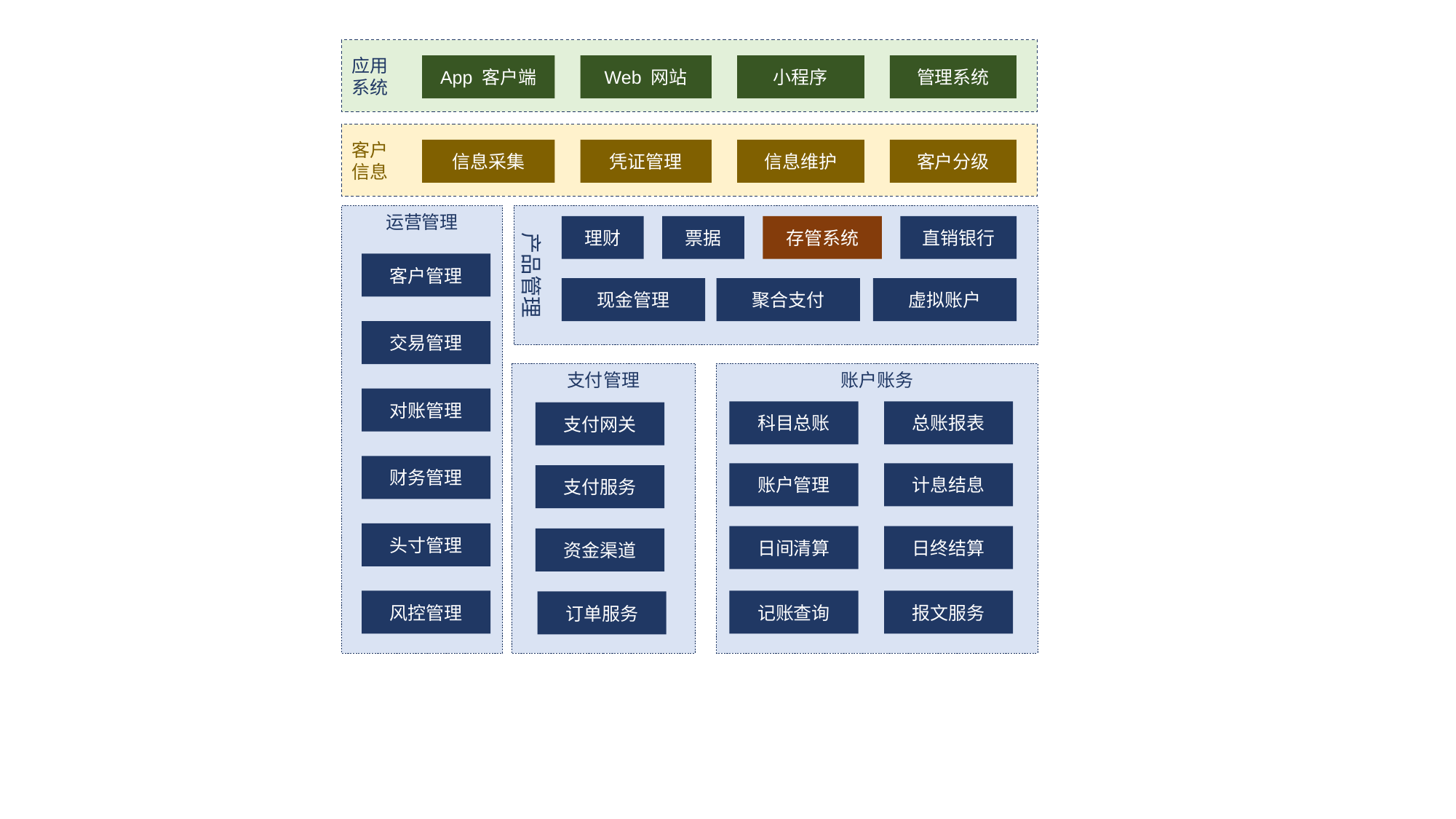

应用
系统
App 客户端
Web 网站
小程序
管理系统
客户
信息
信息采集
凭证管理
信息维护
客户分级
运营管理
产品管理
理财
票据
存管系统
直销银行
客户管理
现金管理
聚合支付
虚拟账户
交易管理
支付管理
账户账务
对账管理
科目总账
总账报表
支付网关
财务管理
账户管理
计息结息
支付服务
头寸管理
日间清算
日终结算
资金渠道
风控管理
记账查询
报文服务
订单服务